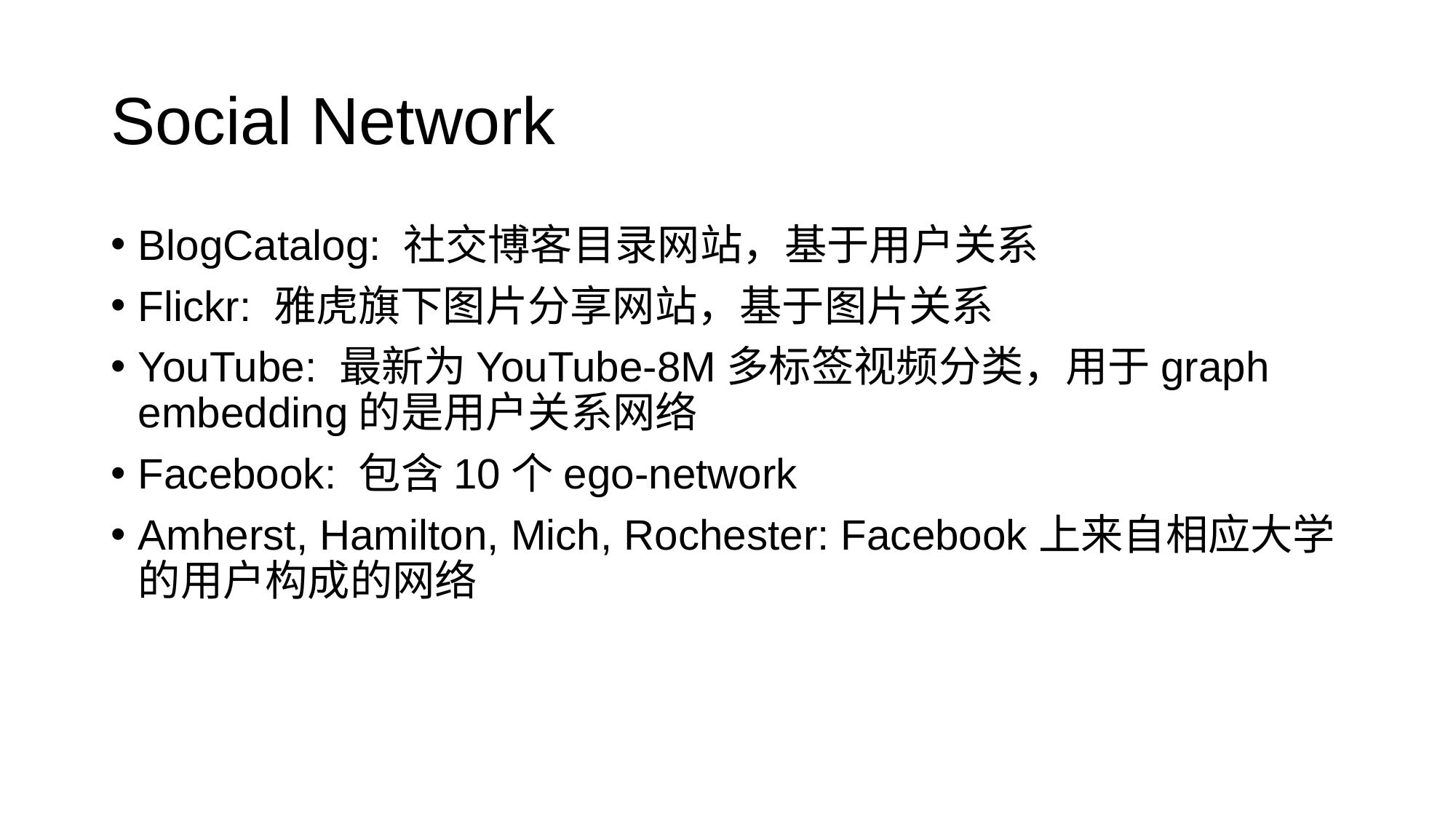

# Social Network
BlogCatalog: 社交博客目录网站，基于用户关系
Flickr: 雅虎旗下图片分享网站，基于图片关系
YouTube: 最新为YouTube-8M多标签视频分类，用于graph embedding的是用户关系网络
Facebook: 包含10个ego-network
Amherst, Hamilton, Mich, Rochester: Facebook上来自相应大学的用户构成的网络